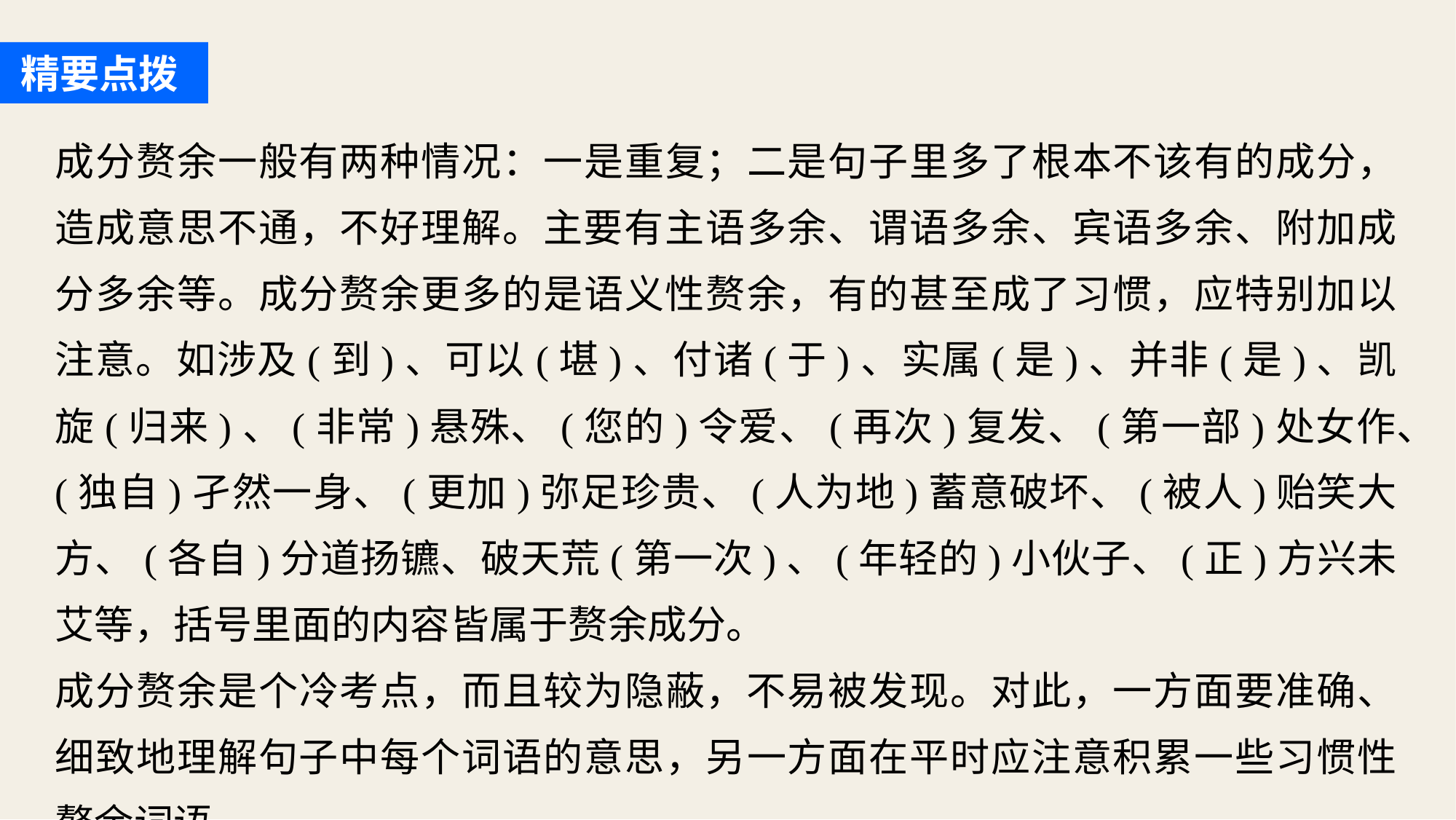

精要点拨
成分赘余一般有两种情况：一是重复；二是句子里多了根本不该有的成分，造成意思不通，不好理解。主要有主语多余、谓语多余、宾语多余、附加成分多余等。成分赘余更多的是语义性赘余，有的甚至成了习惯，应特别加以注意。如涉及(到)、可以(堪)、付诸(于)、实属(是)、并非(是)、凯旋(归来)、(非常)悬殊、(您的)令爱、(再次)复发、(第一部)处女作、(独自)孑然一身、(更加)弥足珍贵、(人为地)蓄意破坏、(被人)贻笑大方、(各自)分道扬镳、破天荒(第一次)、(年轻的)小伙子、(正)方兴未艾等，括号里面的内容皆属于赘余成分。
成分赘余是个冷考点，而且较为隐蔽，不易被发现。对此，一方面要准确、细致地理解句子中每个词语的意思，另一方面在平时应注意积累一些习惯性赘余词语。